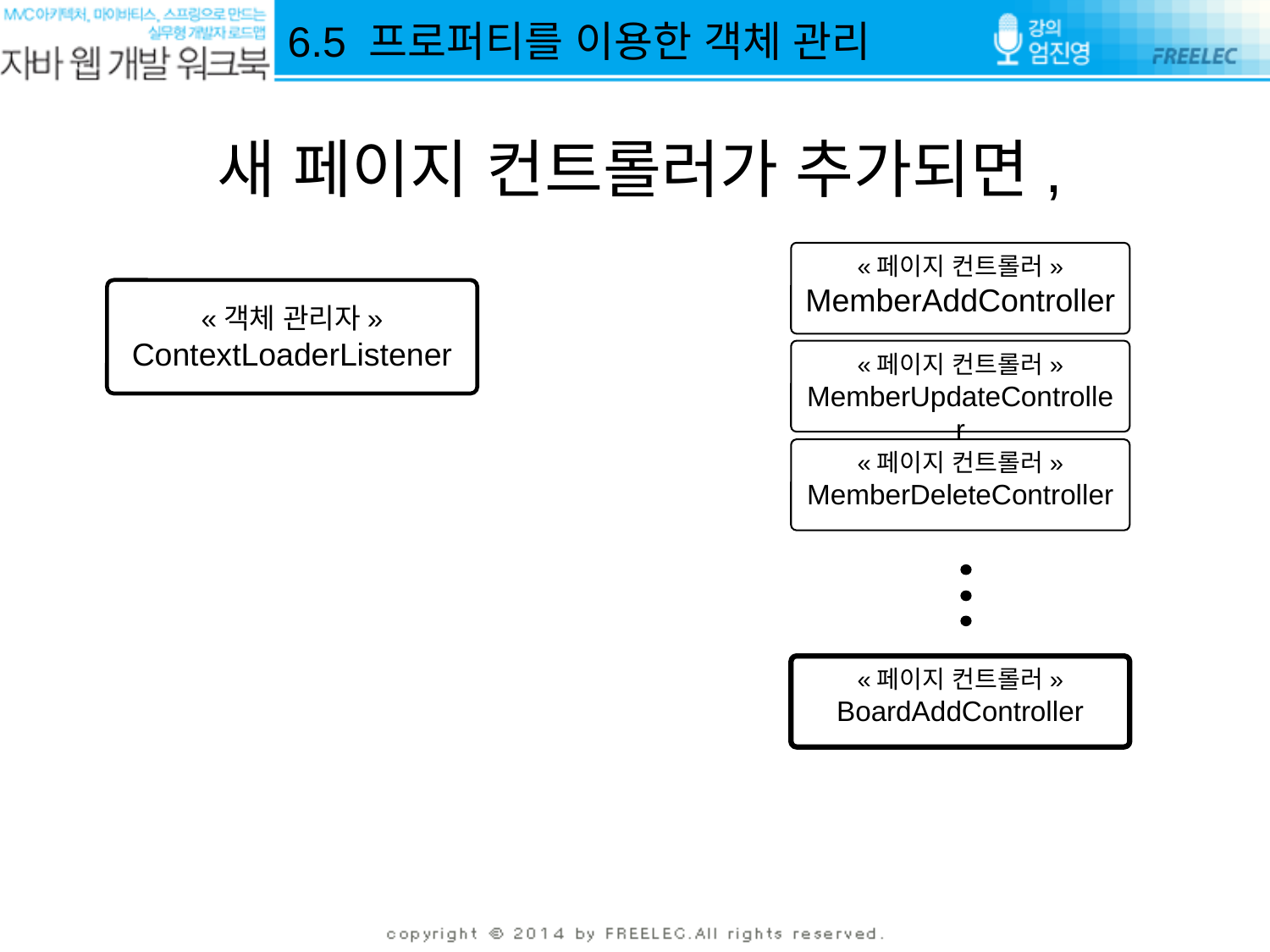

6.5 프로퍼티를 이용한 객체 관리
새 페이지 컨트롤러가 추가되면,
«페이지 컨트롤러»
MemberAddController
«객체 관리자»
ContextLoaderListener
«페이지 컨트롤러»
MemberUpdateController
«페이지 컨트롤러»
MemberDeleteController

«페이지 컨트롤러»
BoardAddController